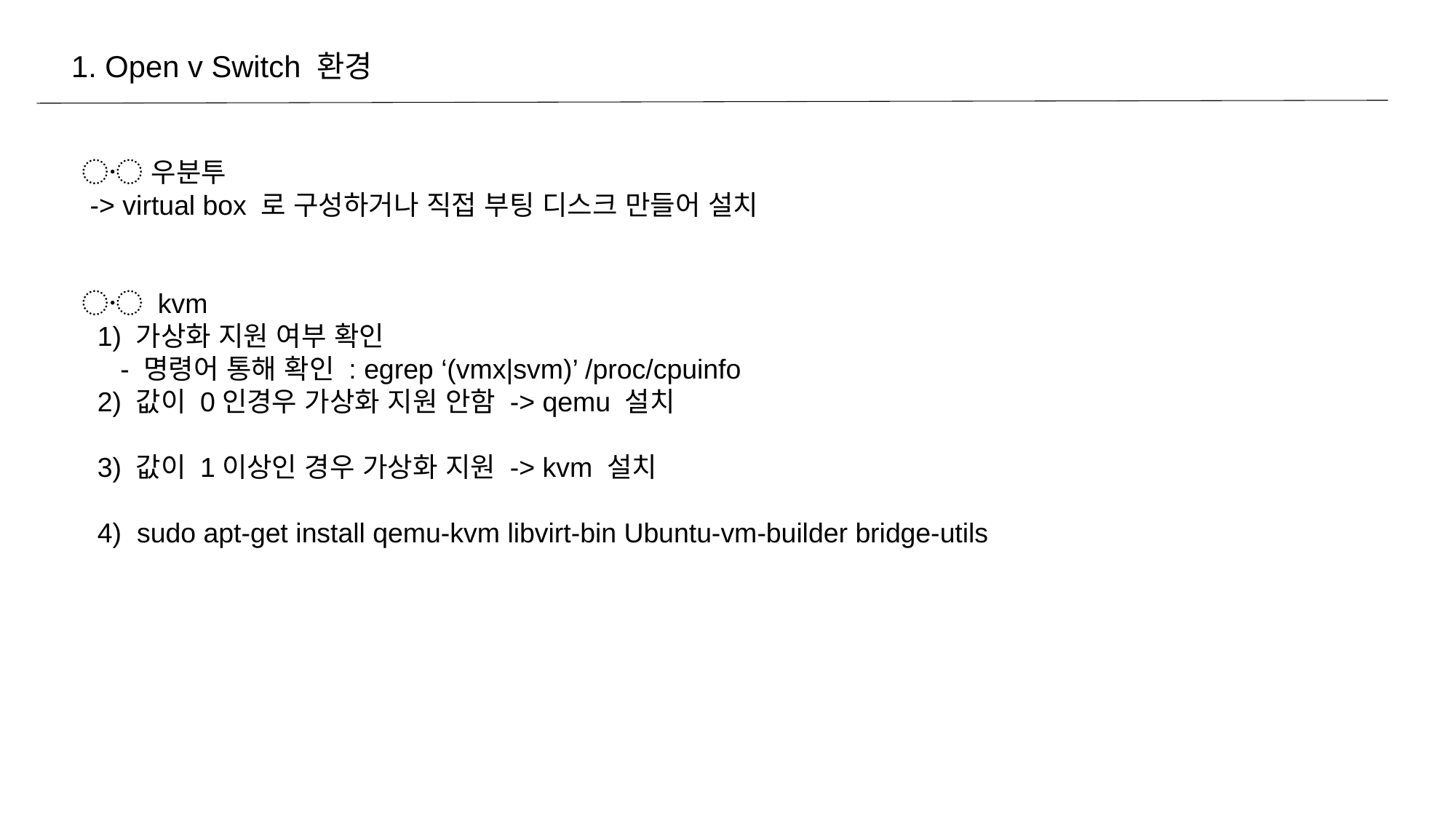

1. Open v Switch 환경
〮 우분투
 -> virtual box 로 구성하거나 직접 부팅 디스크 만들어 설치

〮 kvm
  1) 가상화 지원 여부 확인
     - 명령어 통해 확인 : egrep ‘(vmx|svm)’ /proc/cpuinfo
  2) 값이 0인경우 가상화 지원 안함 -> qemu 설치

  3) 값이 1이상인 경우 가상화 지원 -> kvm 설치

  4)  sudo apt-get install qemu-kvm libvirt-bin Ubuntu-vm-builder bridge-utils